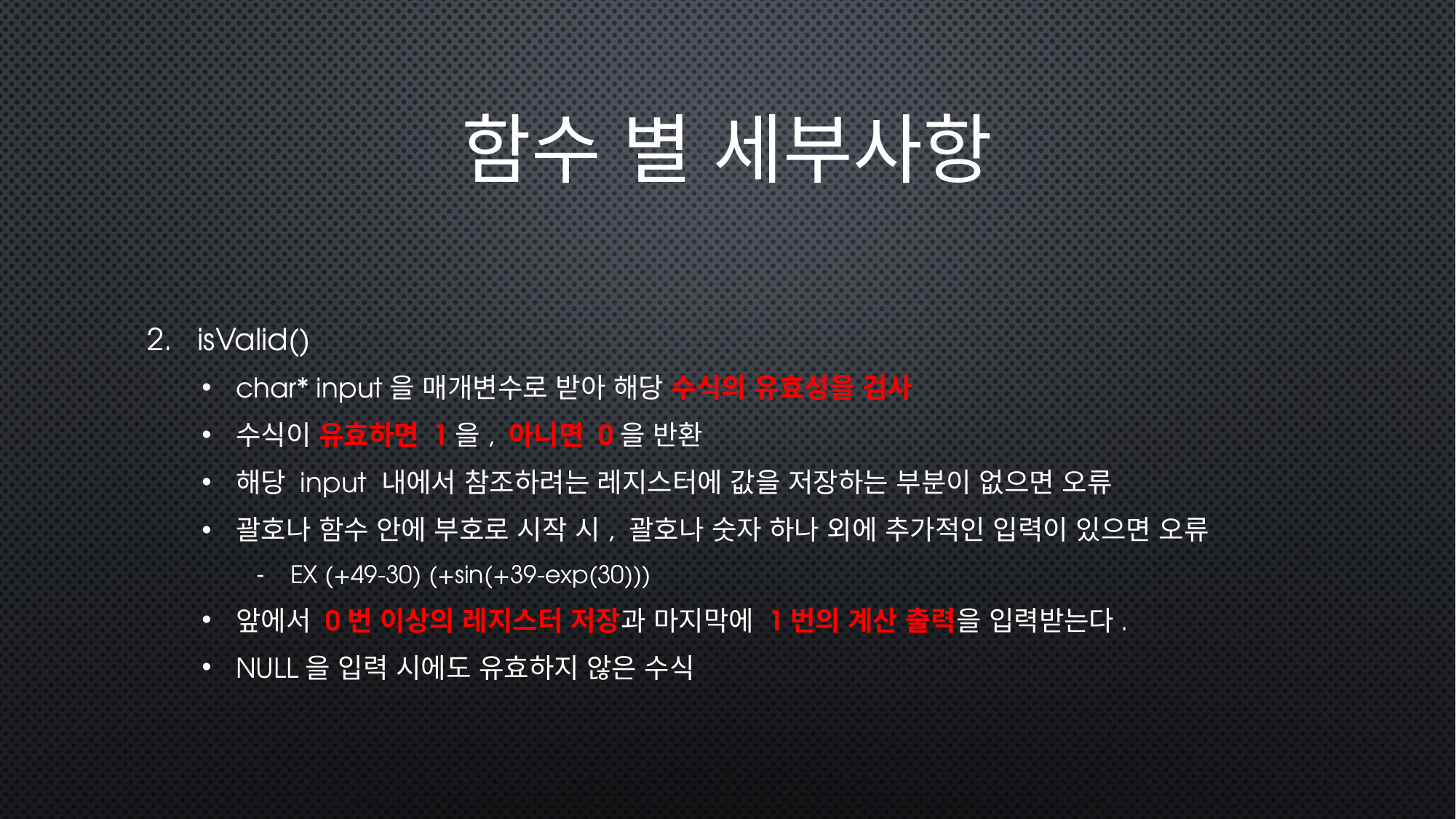

# 함수 별 세부사항
2.   isValid()
char* input을 매개변수로 받아 해당 수식의 유효성을 검사
수식이 유효하면 1을, 아니면 0을 반환
해당 input 내에서 참조하려는 레지스터에 값을 저장하는 부분이 없으면 오류
괄호나 함수 안에 부호로 시작 시, 괄호나 숫자 하나 외에 추가적인 입력이 있으면 오류
ex (+49-30) (+sin(+39-exp(30)))
앞에서 0번 이상의 레지스터 저장과 마지막에 1번의 계산 출력을 입력받는다.
NULL을 입력 시에도 유효하지 않은 수식